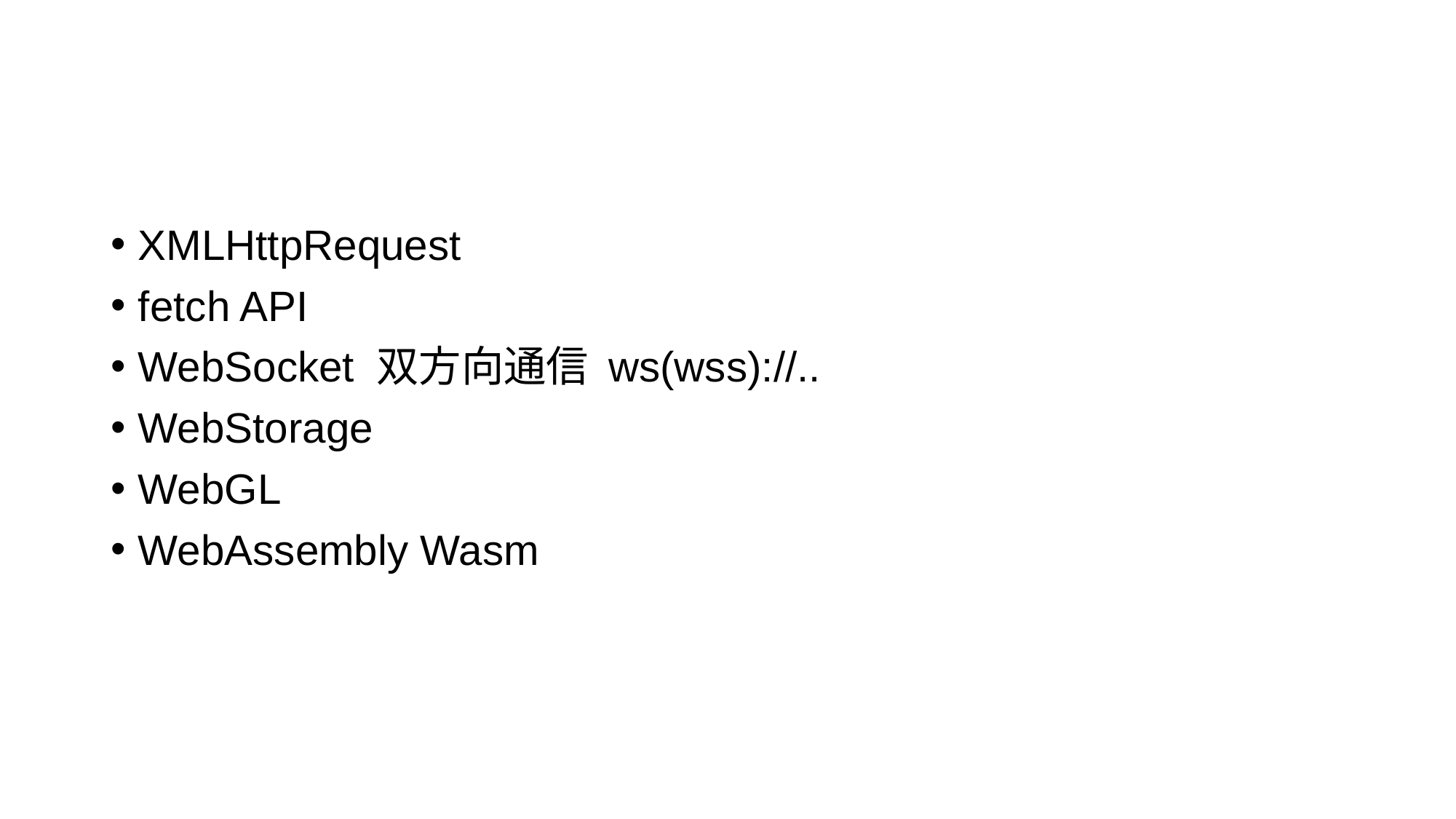

#
XMLHttpRequest
fetch API
WebSocket 双方向通信 ws(wss)://..
WebStorage
WebGL
WebAssembly Wasm